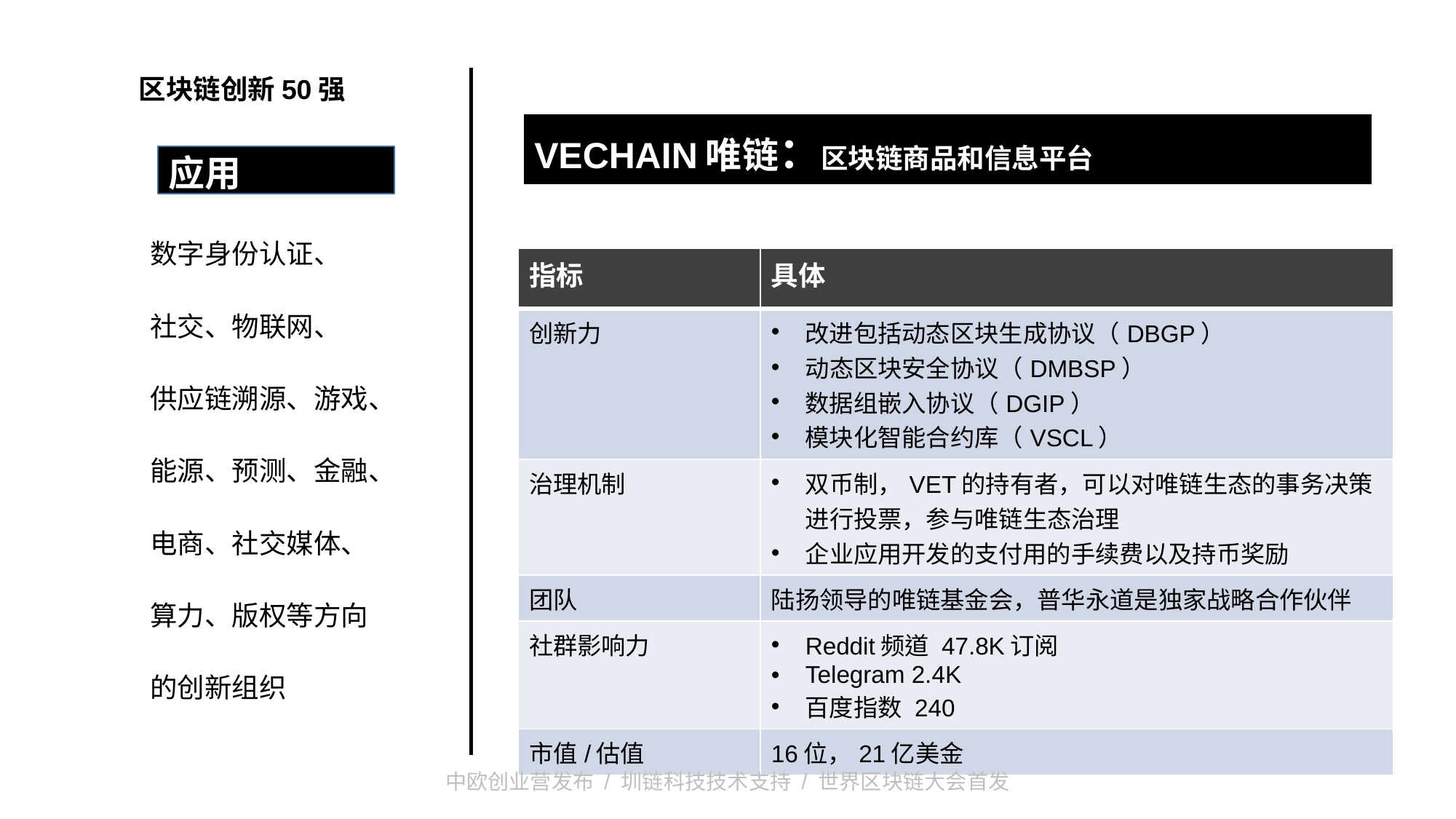

区块链创新50强
| VECHAIN唯链：区块链商品和信息平台 |
| --- |
|  |
应用
数字身份认证、
社交、物联网、
供应链溯源、游戏、
能源、预测、金融、
电商、社交媒体、
算力、版权等方向
的创新组织
| 指标 | 具体 |
| --- | --- |
| 创新力 | 改进包括动态区块生成协议（DBGP） 动态区块安全协议（DMBSP） 数据组嵌入协议（DGIP） 模块化智能合约库（VSCL） |
| 治理机制 | 双币制，VET的持有者，可以对唯链生态的事务决策进行投票，参与唯链生态治理 企业应用开发的支付用的手续费以及持币奖励 |
| 团队 | 陆扬领导的唯链基金会，普华永道是独家战略合作伙伴 |
| 社群影响力 | Reddit频道 47.8K订阅 Telegram 2.4K 百度指数 240 |
| 市值/估值 | 16位，21亿美金 |
中欧创业营发布 / 圳链科技技术支持 / 世界区块链大会首发